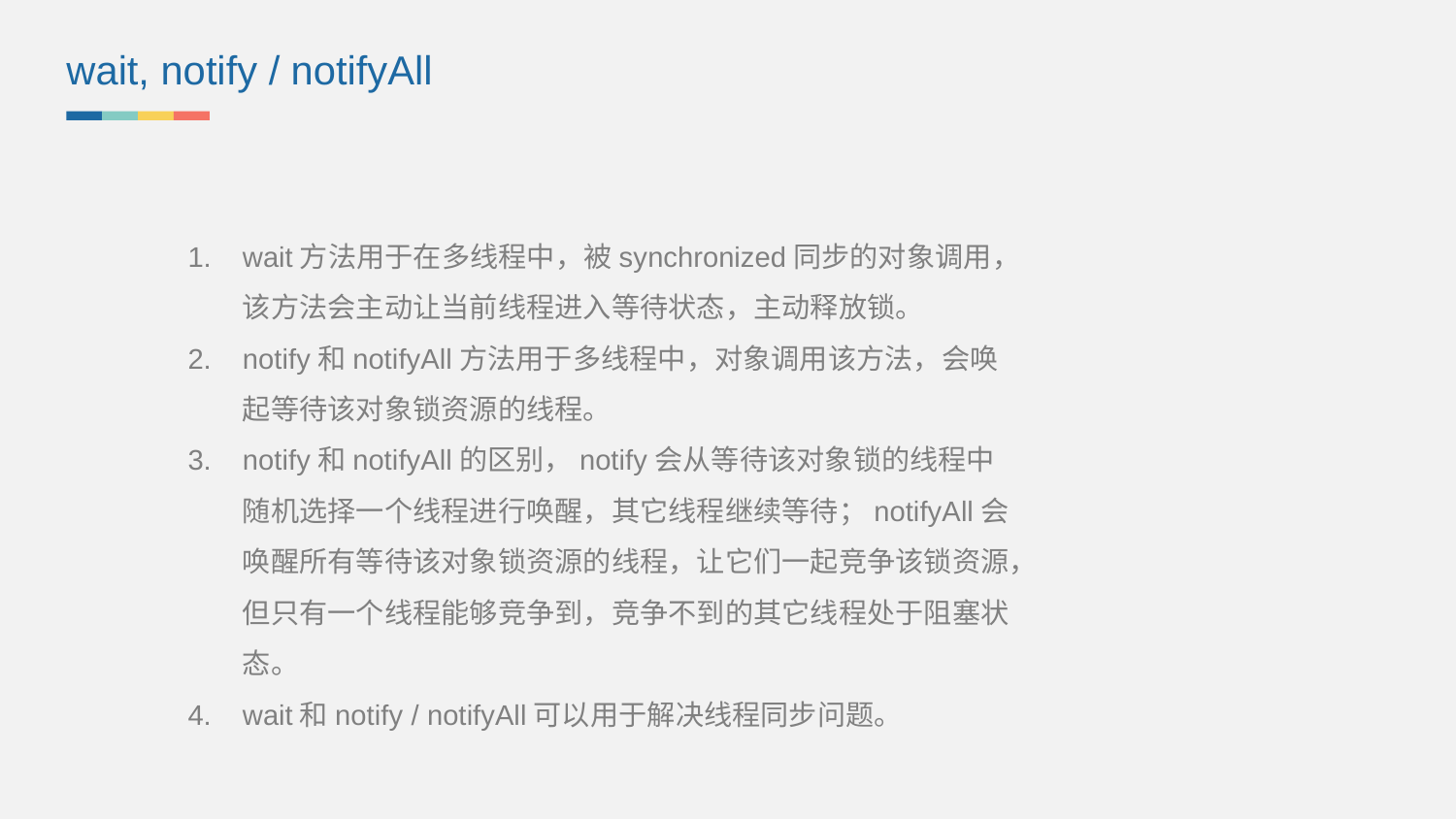

wait, notify / notifyAll

wait方法用于在多线程中，被synchronized同步的对象调用，该方法会主动让当前线程进入等待状态，主动释放锁。
notify和notifyAll方法用于多线程中，对象调用该方法，会唤起等待该对象锁资源的线程。
notify和notifyAll的区别，notify会从等待该对象锁的线程中随机选择一个线程进行唤醒，其它线程继续等待；notifyAll会唤醒所有等待该对象锁资源的线程，让它们一起竞争该锁资源，但只有一个线程能够竞争到，竞争不到的其它线程处于阻塞状态。
wait和notify / notifyAll可以用于解决线程同步问题。